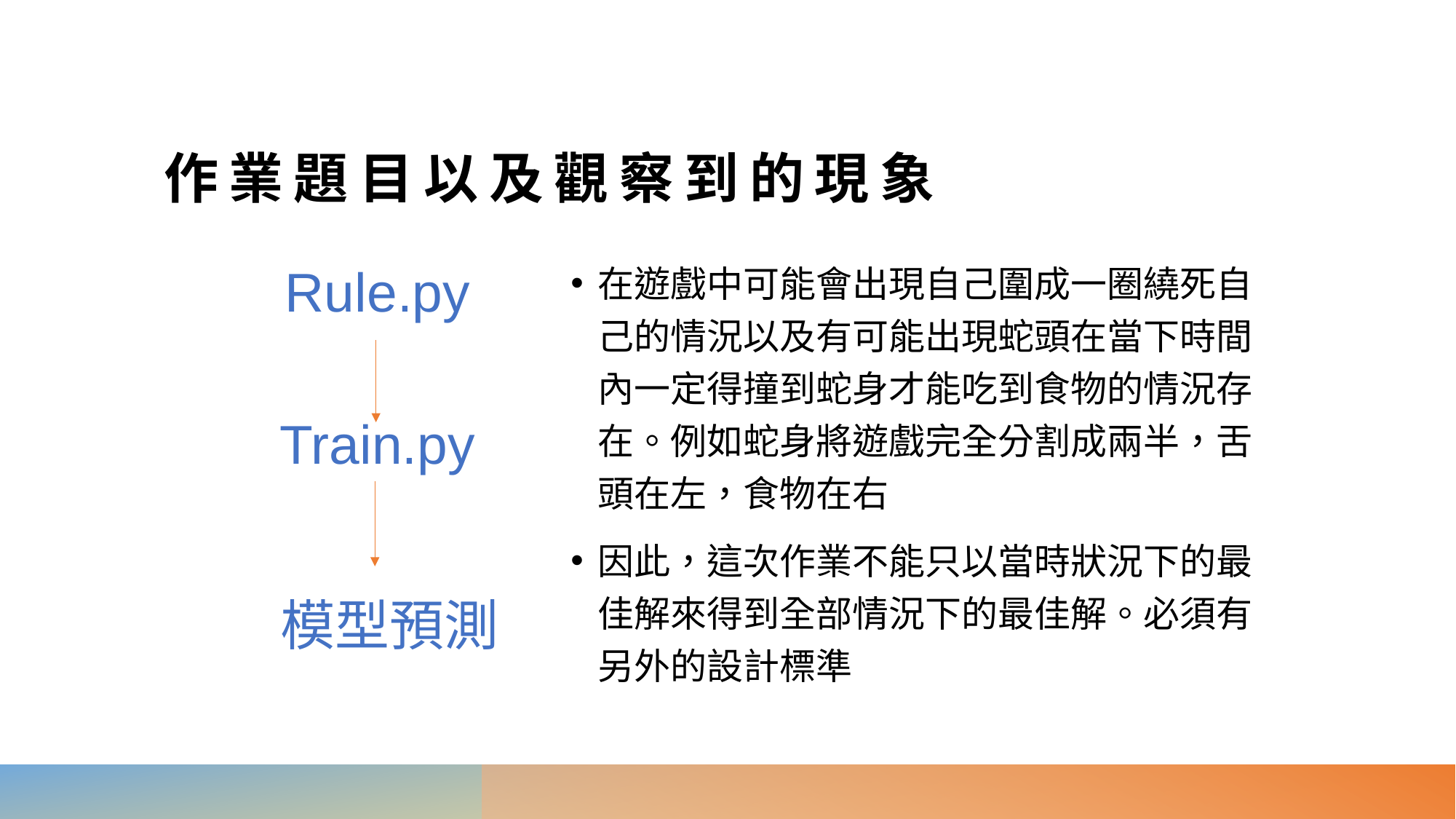

# 作業題目以及觀察到的現象
Rule.py
在遊戲中可能會出現自己圍成一圈繞死自己的情況以及有可能出現蛇頭在當下時間內一定得撞到蛇身才能吃到食物的情況存在。例如蛇身將遊戲完全分割成兩半，舌頭在左，食物在右
因此，這次作業不能只以當時狀況下的最佳解來得到全部情況下的最佳解。必須有另外的設計標準
Train.py
模型預測